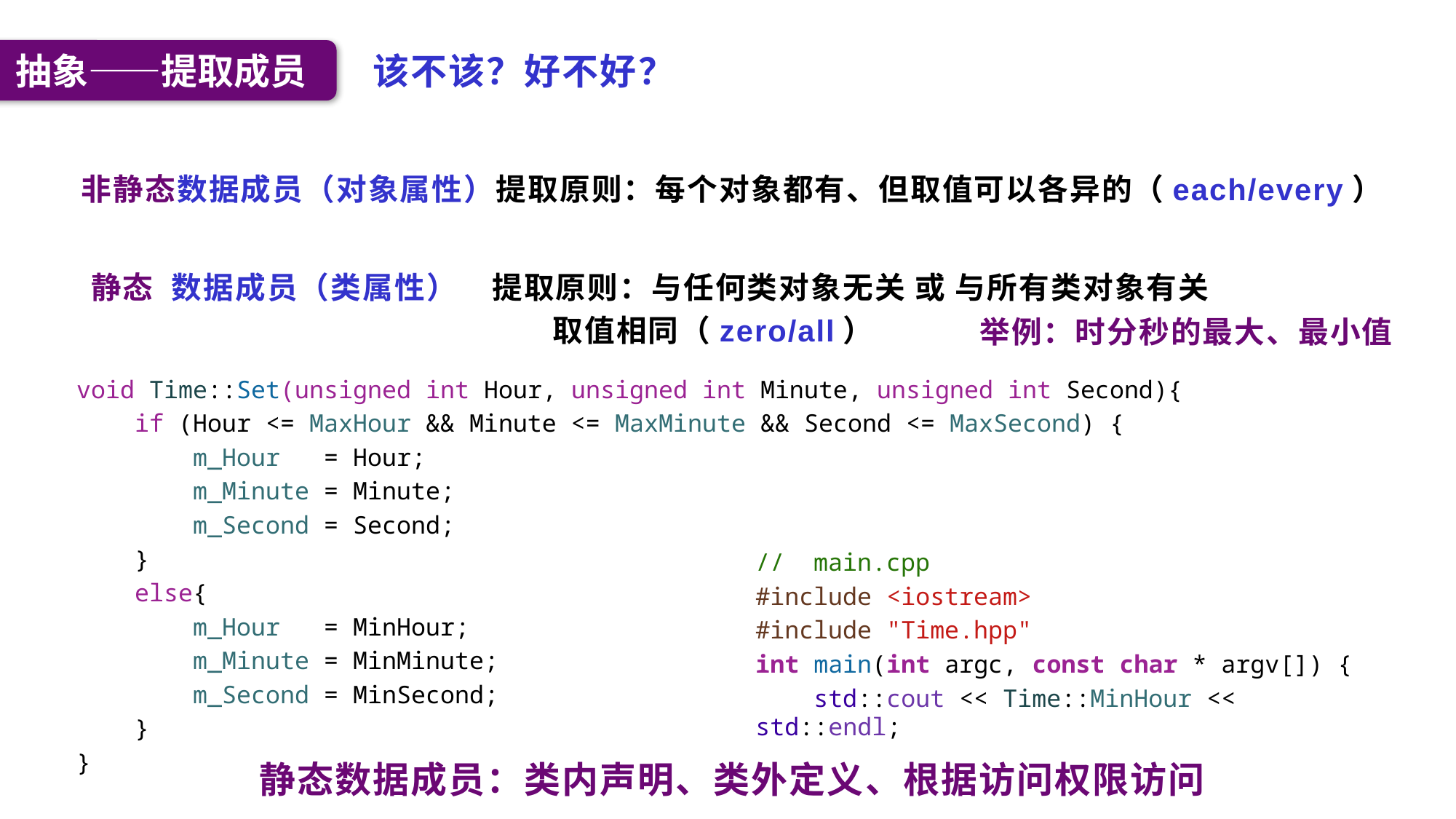

抽象——提取成员
该不该？好不好？
非静态数据成员（对象属性）提取原则：每个对象都有、但取值可以各异的（each/every）
静态  数据成员（类属性）    提取原则：与任何类对象无关 或 与所有类对象有关
                                                      取值相同（zero/all）
举例：时分秒的最大、最小值
void Time::Set(unsigned int Hour, unsigned int Minute, unsigned int Second){
    if (Hour <= MaxHour && Minute <= MaxMinute && Second <= MaxSecond) {
        m_Hour   = Hour;
        m_Minute = Minute;
        m_Second = Second;
    }
    else{
        m_Hour   = MinHour;
        m_Minute = MinMinute;
        m_Second = MinSecond;
    }
}
//  main.cpp
#include <iostream>
#include "Time.hpp"
int main(int argc, const char * argv[]) {
    std::cout << Time::MinHour << std::endl;
静态数据成员：类内声明、类外定义、根据访问权限访问
22